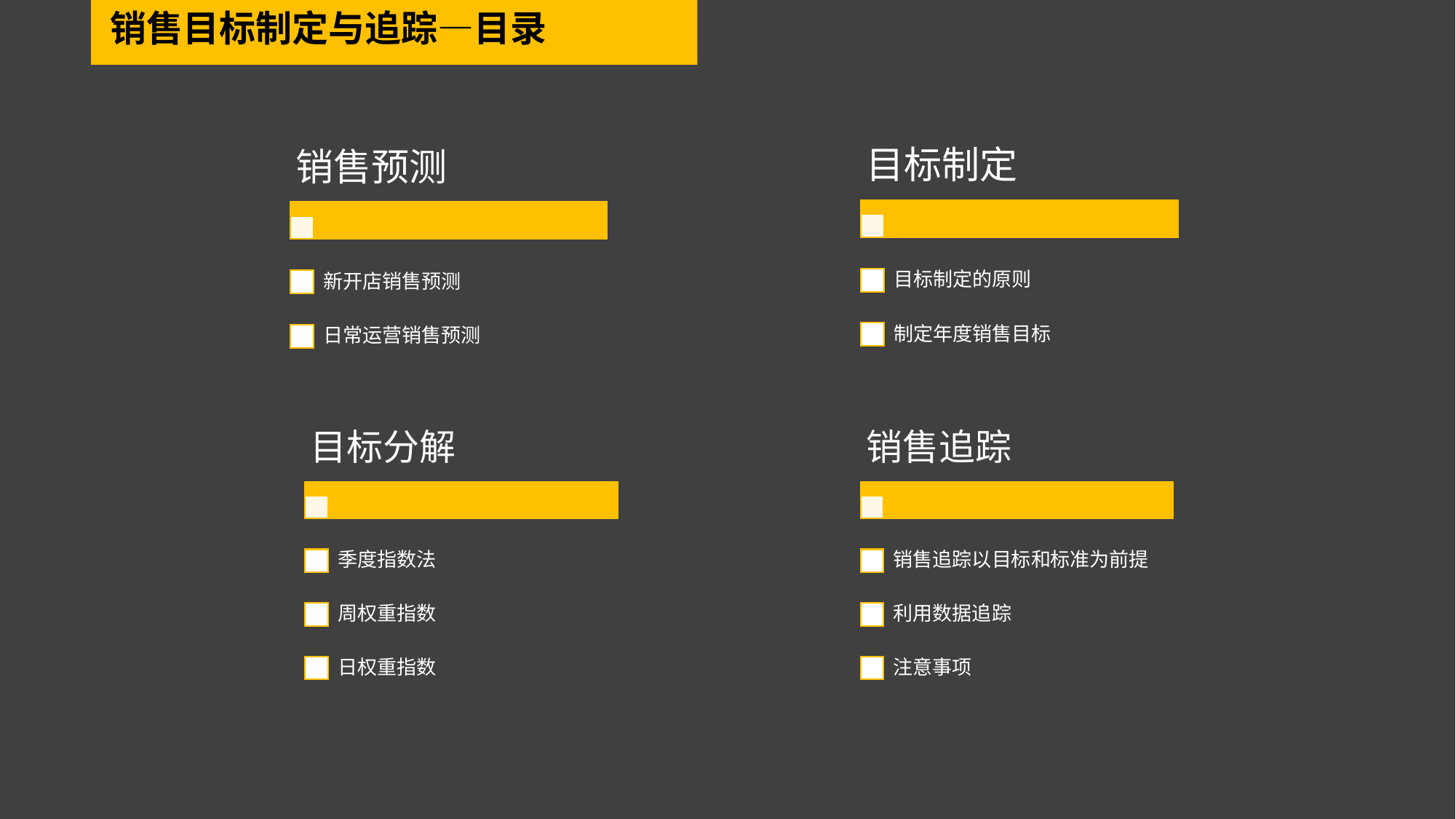

销售目标制定与追踪—目录
目标制定
目标制定的原则
制定年度销售目标
销售预测
新开店销售预测
日常运营销售预测
目标分解
季度指数法
周权重指数
日权重指数
销售追踪
销售追踪以目标和标准为前提
利用数据追踪
注意事项